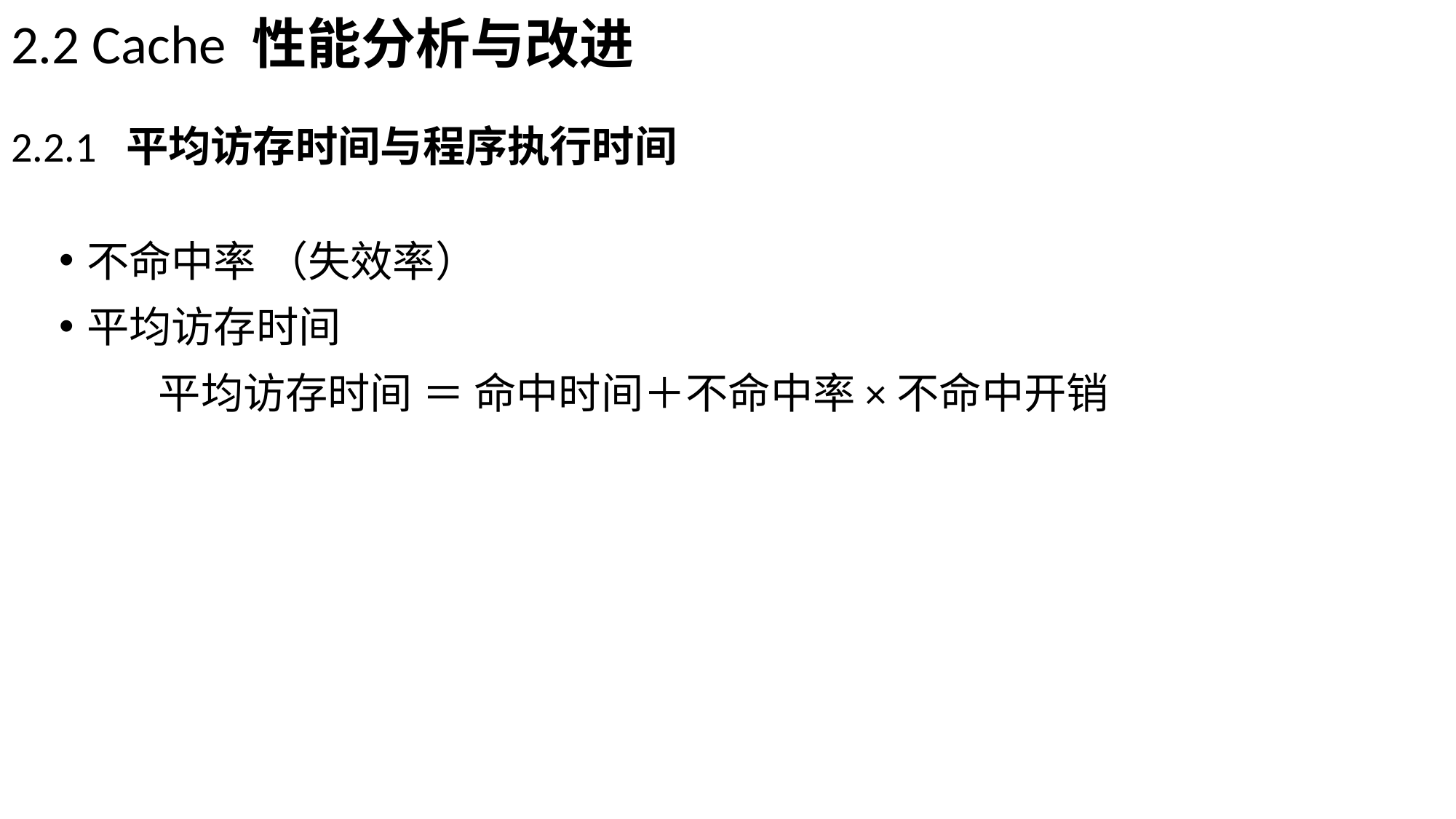

# 2.2 Cache 性能分析与改进
2.2.1  平均访存时间与程序执行时间
不命中率 （失效率）
平均访存时间
　      平均访存时间 ＝ 命中时间＋不命中率×不命中开销